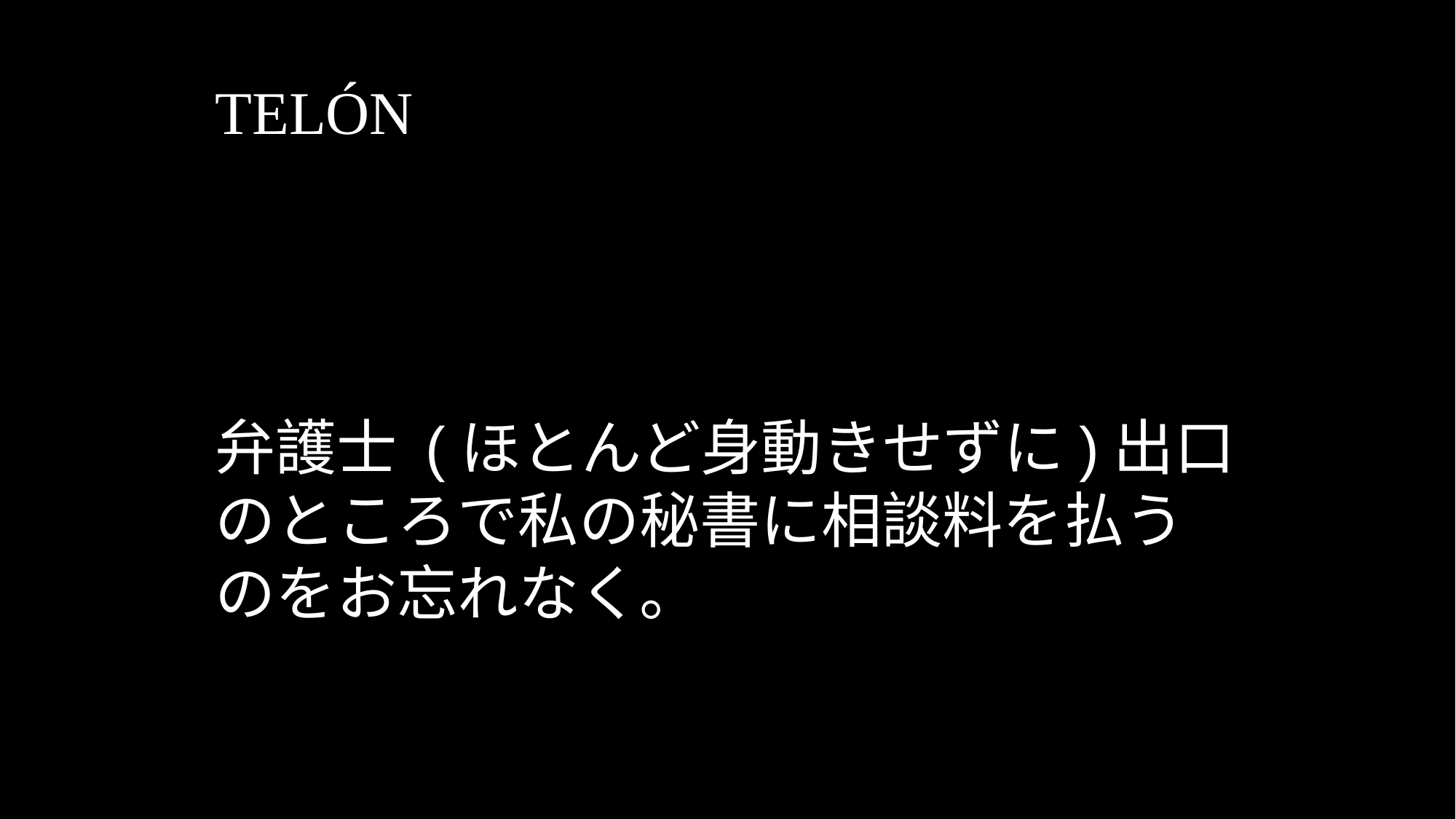

TELÓN

弁護士 (ほとんど身動きせずに)出口のところで私の秘書に相談料を払うのをお忘れなく。